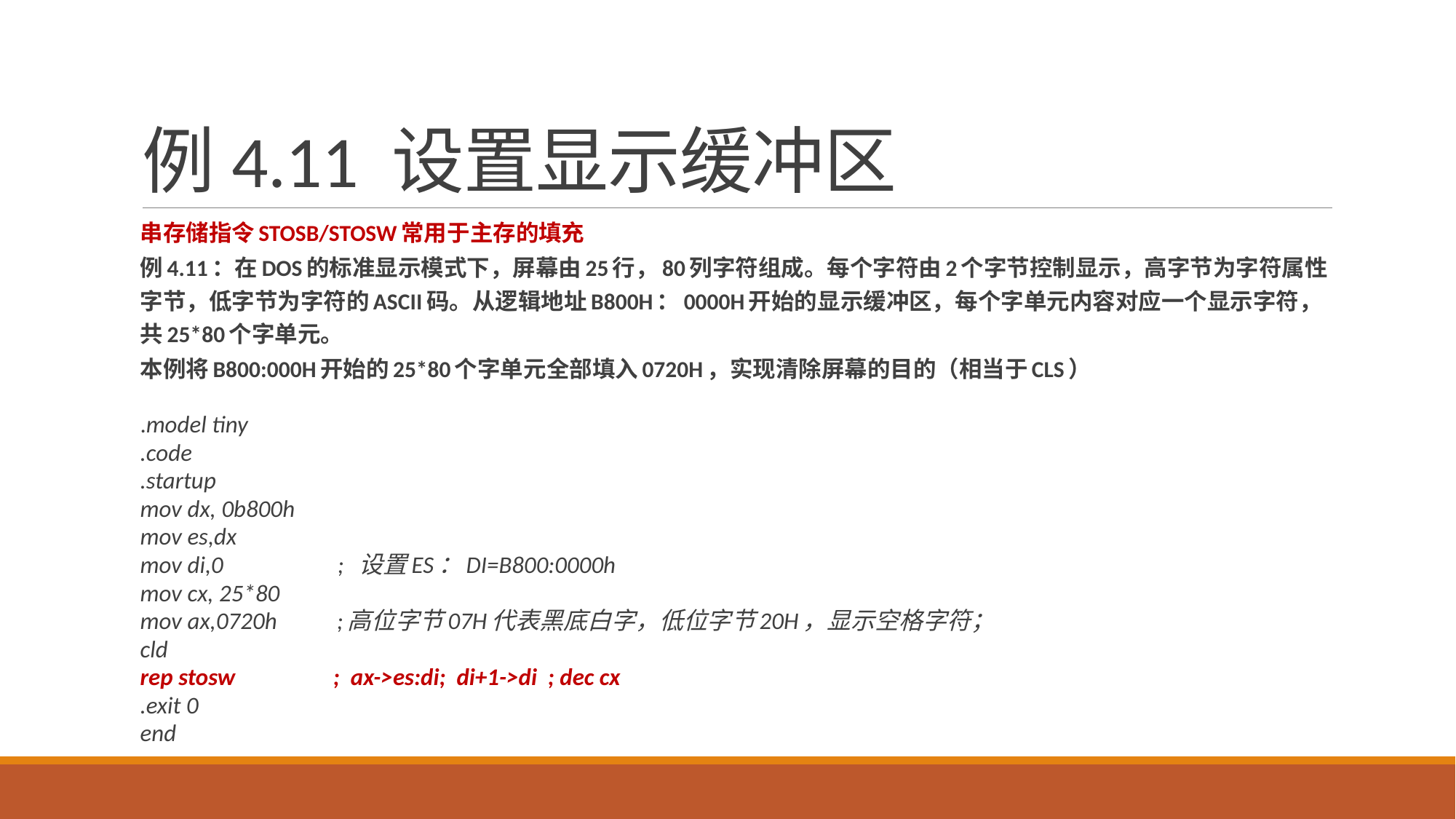

# 例4.11 设置显示缓冲区
串存储指令STOSB/STOSW常用于主存的填充
例4.11：在DOS的标准显示模式下，屏幕由25行，80列字符组成。每个字符由2个字节控制显示，高字节为字符属性字节，低字节为字符的ASCII码。从逻辑地址B800H：0000H开始的显示缓冲区，每个字单元内容对应一个显示字符，共25*80个字单元。
本例将B800:000H开始的25*80个字单元全部填入0720H，实现清除屏幕的目的（相当于CLS）

.model tiny
.code
.startup
mov dx, 0b800h
mov es,dx
mov di,0                     ;  设置ES：DI=B800:0000h
mov cx, 25*80
mov ax,0720h           ;高位字节07H代表黑底白字，低位字节20H，显示空格字符；
cld
rep stosw                  ;  ax->es:di;  di+1->di  ; dec cx
.exit 0
end